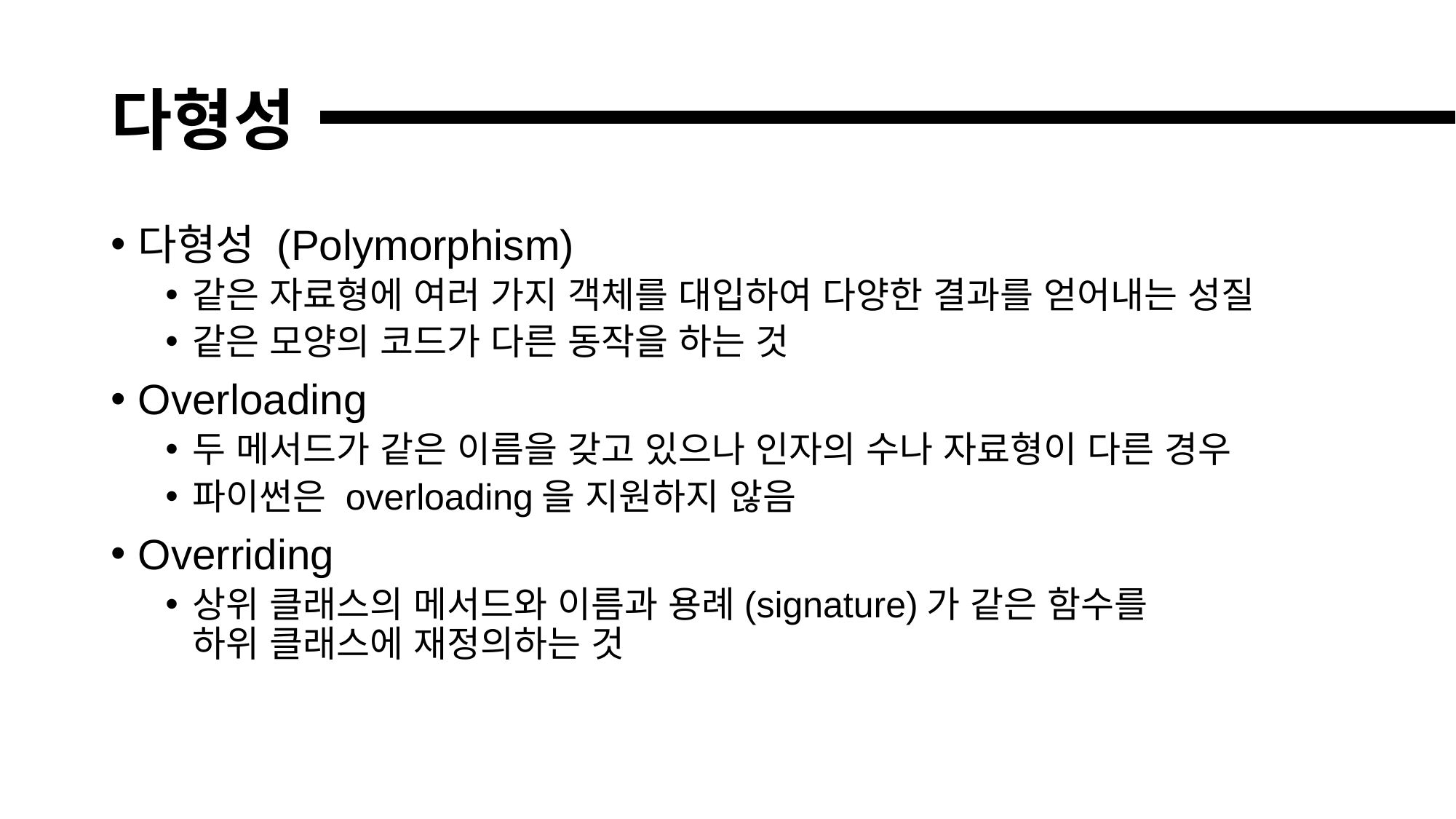

# 다형성

다형성 (Polymorphism)
같은 자료형에 여러 가지 객체를 대입하여 다양한 결과를 얻어내는 성질
같은 모양의 코드가 다른 동작을 하는 것
Overloading
두 메서드가 같은 이름을 갖고 있으나 인자의 수나 자료형이 다른 경우
파이썬은 overloading을 지원하지 않음
Overriding
상위 클래스의 메서드와 이름과 용례(signature)가 같은 함수를
하위 클래스에 재정의하는 것